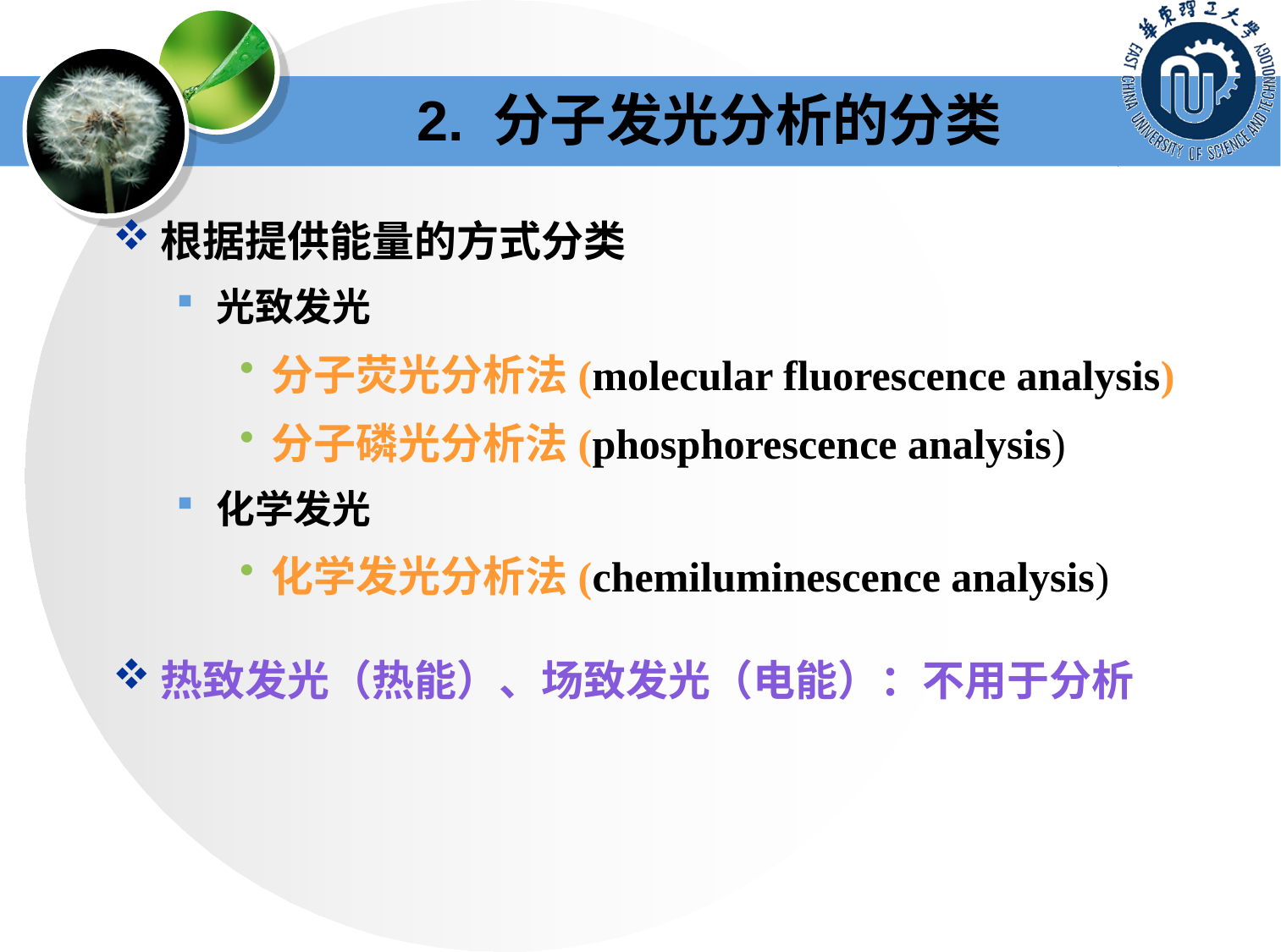

# 2. 分子发光分析的分类
根据提供能量的方式分类
光致发光
分子荧光分析法(molecular fluorescence analysis)
分子磷光分析法(phosphorescence analysis)
化学发光
化学发光分析法(chemiluminescence analysis)

热致发光（热能）、场致发光（电能）：不用于分析